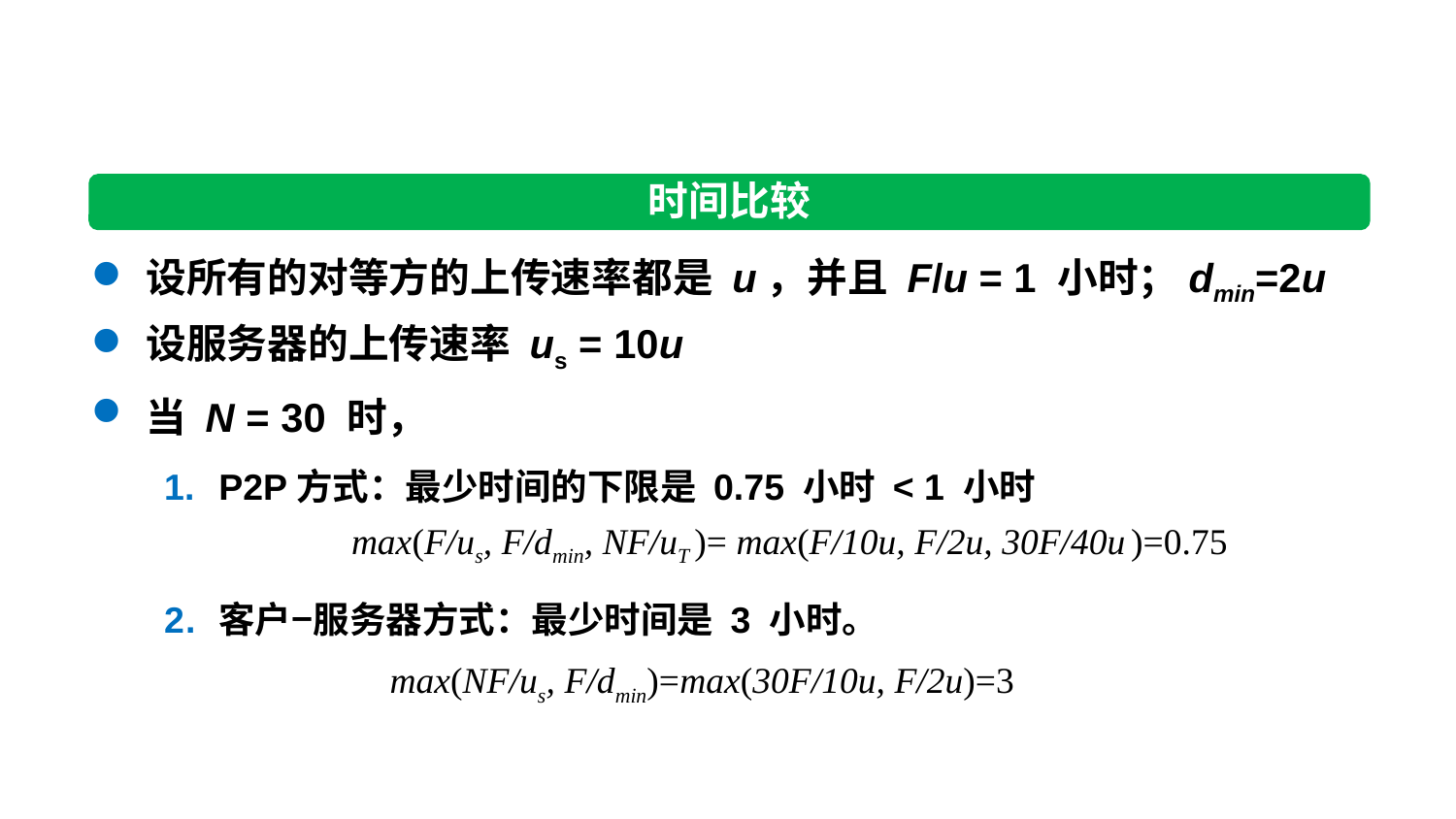

时间比较

设所有的对等方的上传速率都是 u，并且 F/u = 1 小时；dmin=2u
设服务器的上传速率 us = 10u
当 N = 30 时，
P2P方式：最少时间的下限是 0.75 小时 < 1 小时

客户−服务器方式：最少时间是 3 小时。
max(F/us, F/dmin, NF/uT )= max(F/10u, F/2u, 30F/40u )=0.75
max(NF/us, F/dmin)=max(30F/10u, F/2u)=3
224